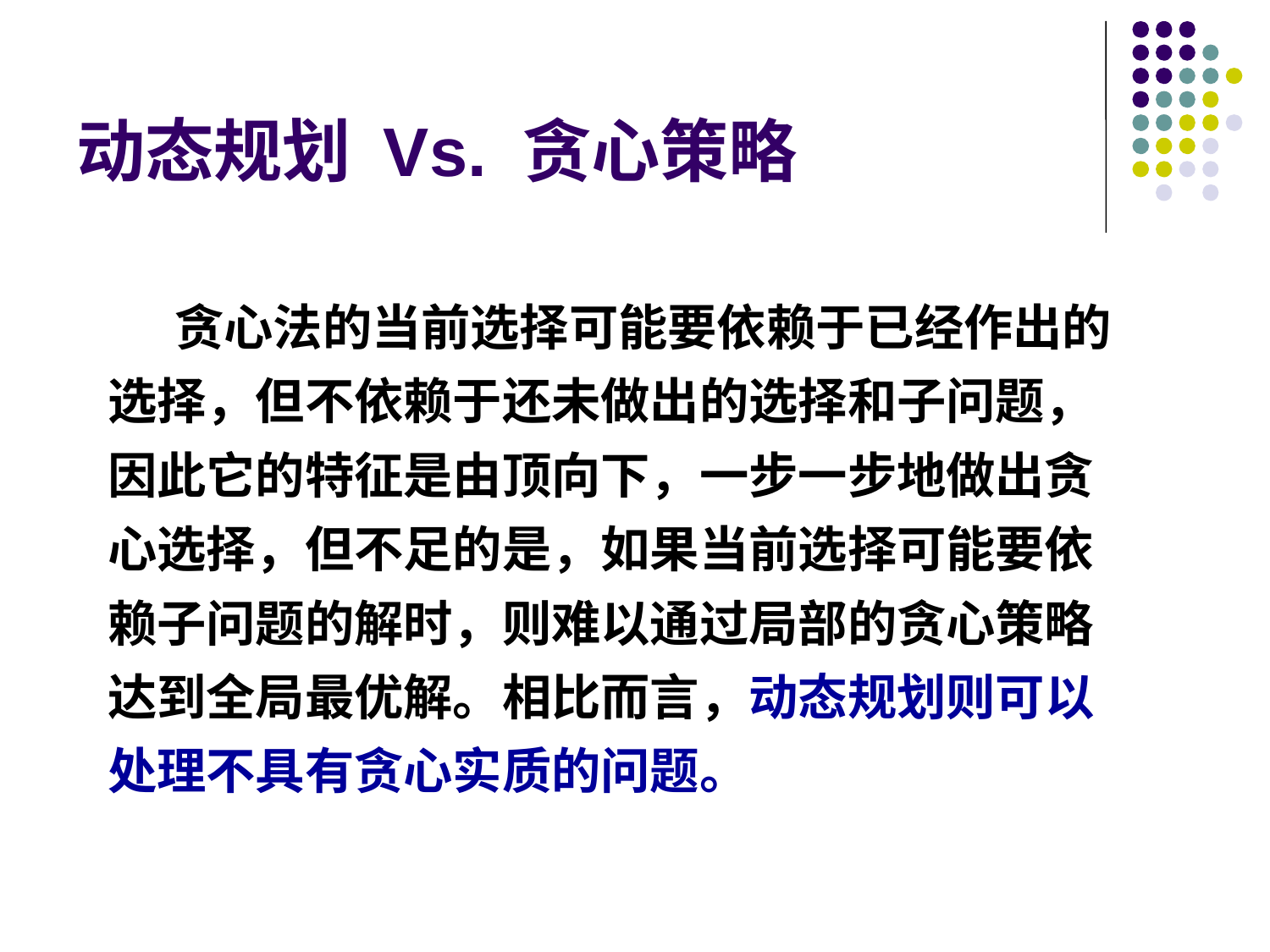

# 动态规划 Vs. 贪心策略
     贪心法的当前选择可能要依赖于已经作出的选择，但不依赖于还未做出的选择和子问题，因此它的特征是由顶向下，一步一步地做出贪心选择，但不足的是，如果当前选择可能要依赖子问题的解时，则难以通过局部的贪心策略达到全局最优解。相比而言，动态规划则可以处理不具有贪心实质的问题。